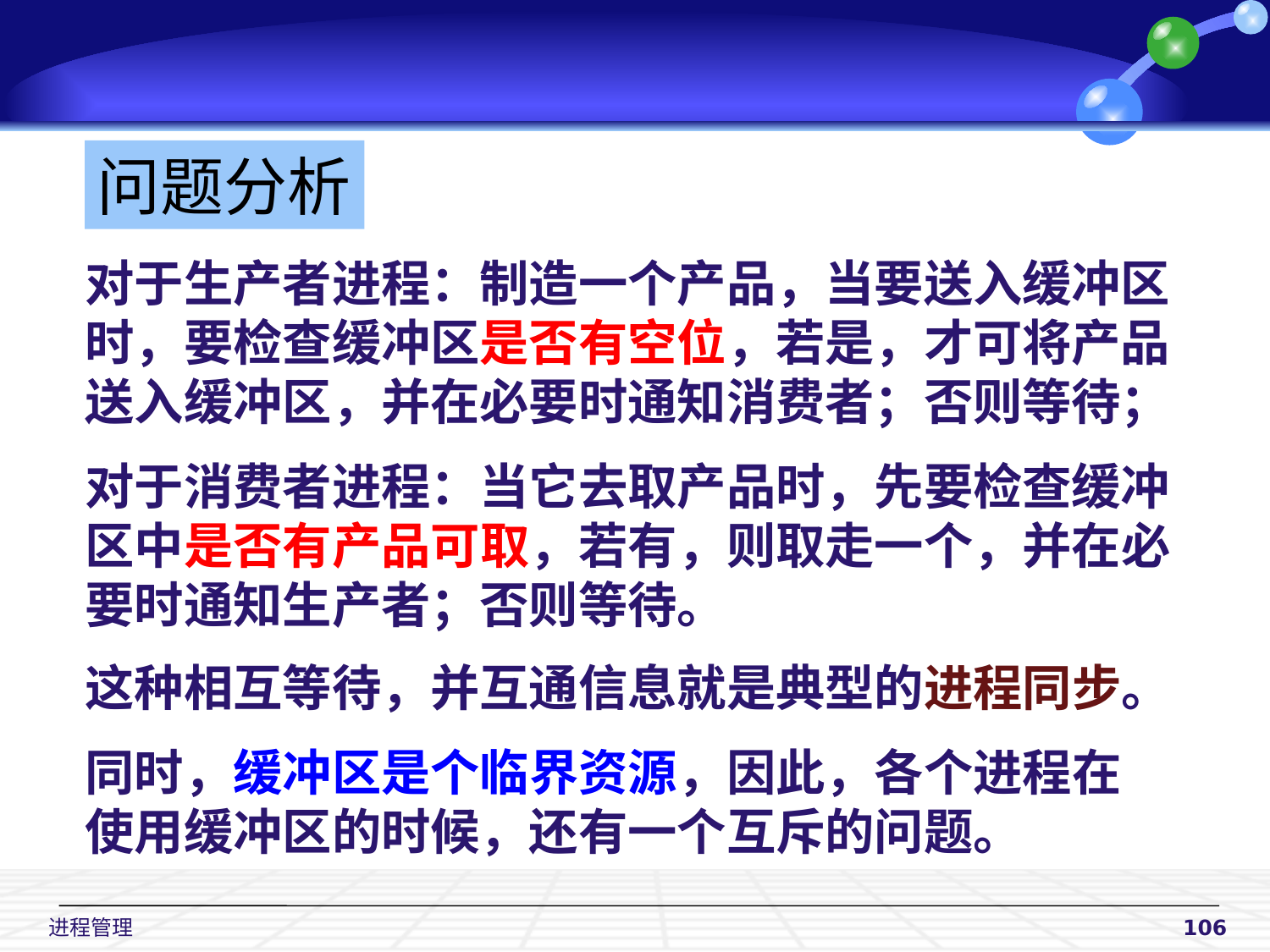

问题分析
对于生产者进程：制造一个产品，当要送入缓冲区
时，要检查缓冲区是否有空位，若是，才可将产品
送入缓冲区，并在必要时通知消费者；否则等待；
对于消费者进程：当它去取产品时，先要检查缓冲
区中是否有产品可取，若有，则取走一个，并在必
要时通知生产者；否则等待。
这种相互等待，并互通信息就是典型的进程同步。
同时，缓冲区是个临界资源，因此，各个进程在
使用缓冲区的时候，还有一个互斥的问题。
   进程管理
106